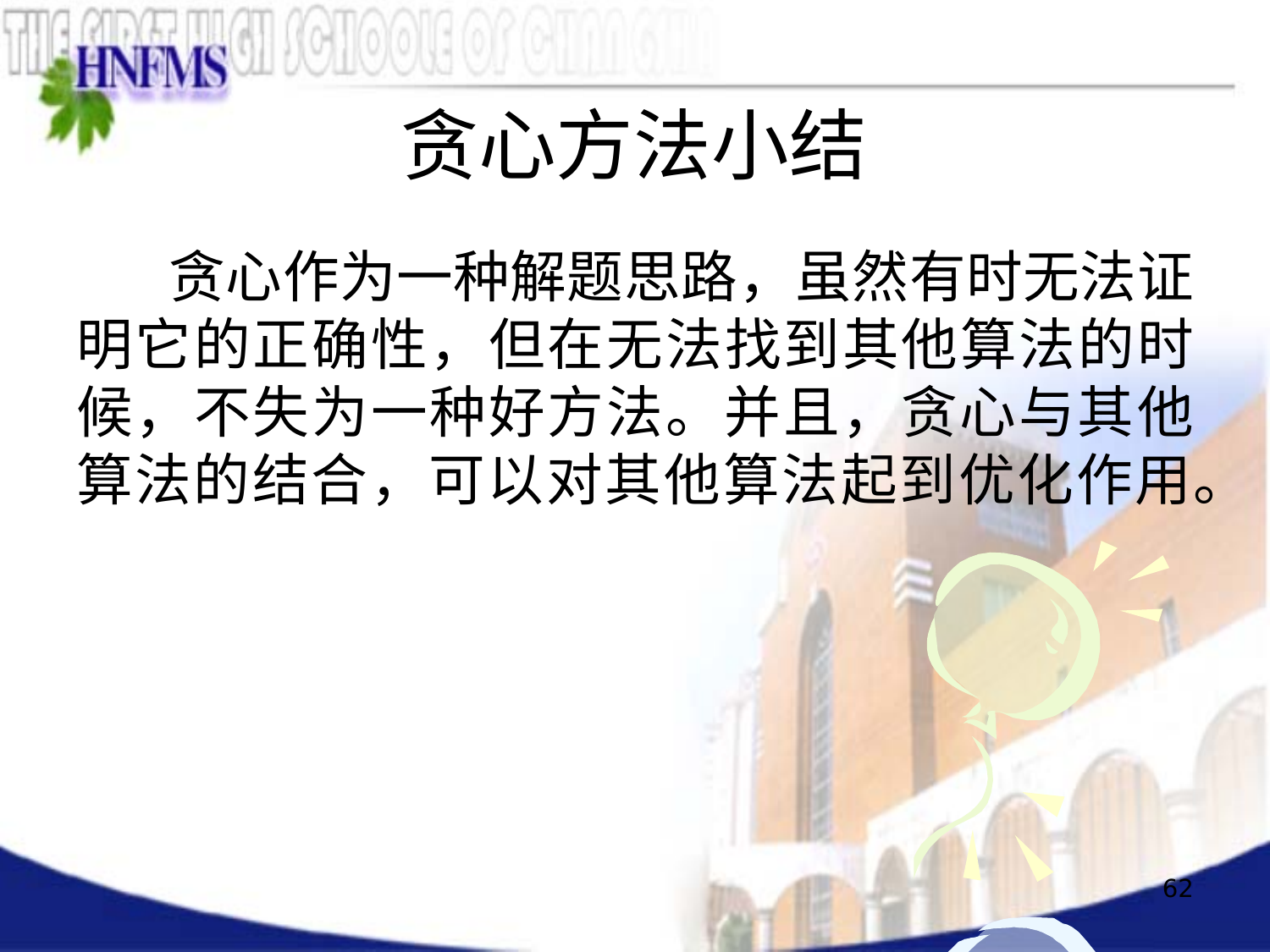

# 贪心方法小结
      贪心作为一种解题思路，虽然有时无法证明它的正确性，但在无法找到其他算法的时候，不失为一种好方法。并且，贪心与其他算法的结合，可以对其他算法起到优化作用。
62